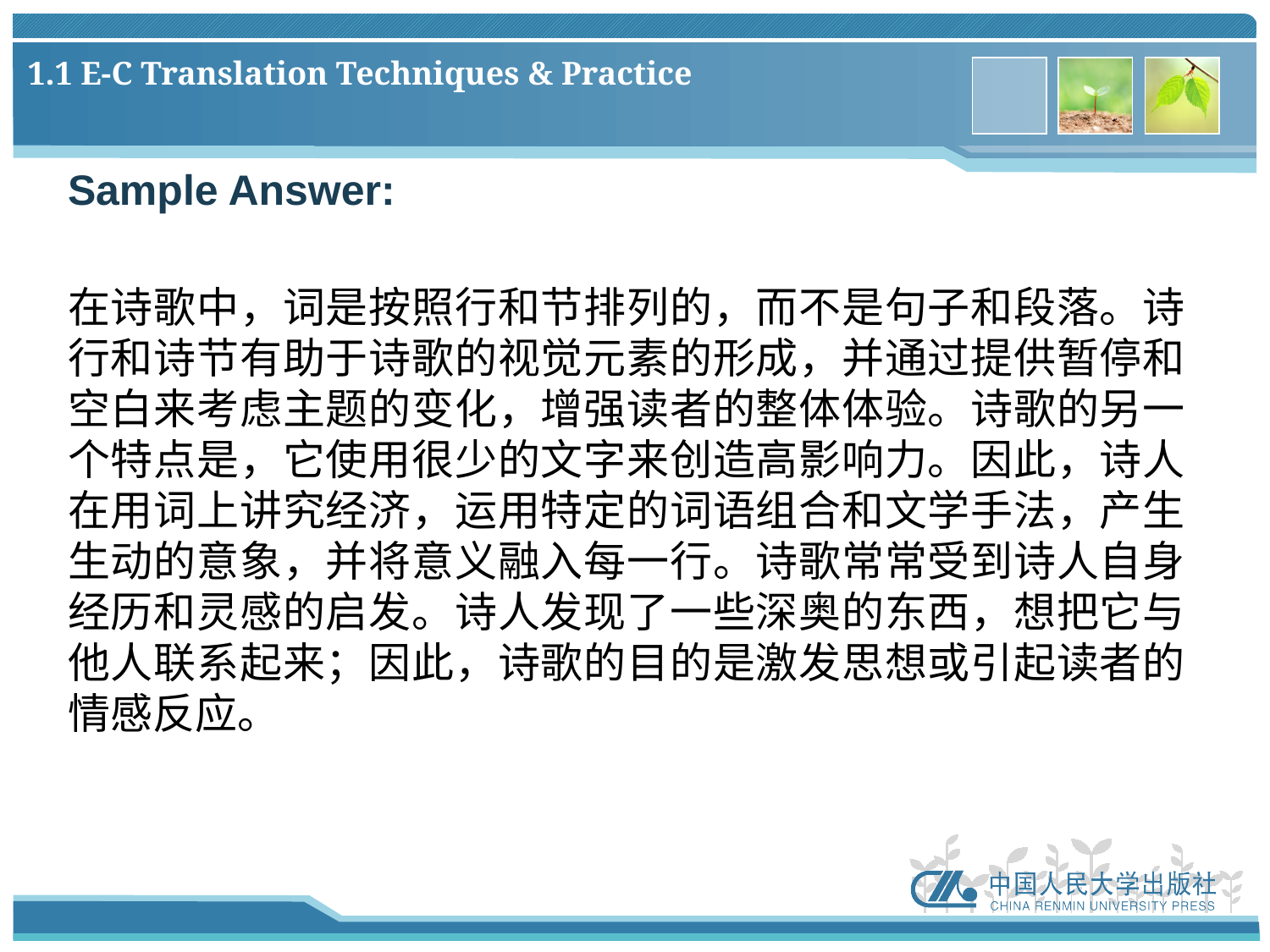

# 1.1 E-C Translation Techniques & Practice
Sample Answer:

在诗歌中，词是按照行和节排列的，而不是句子和段落。诗行和诗节有助于诗歌的视觉元素的形成，并通过提供暂停和空白来考虑主题的变化，增强读者的整体体验。诗歌的另一个特点是，它使用很少的文字来创造高影响力。因此，诗人在用词上讲究经济，运用特定的词语组合和文学手法，产生生动的意象，并将意义融入每一行。诗歌常常受到诗人自身经历和灵感的启发。诗人发现了一些深奥的东西，想把它与他人联系起来；因此，诗歌的目的是激发思想或引起读者的情感反应。